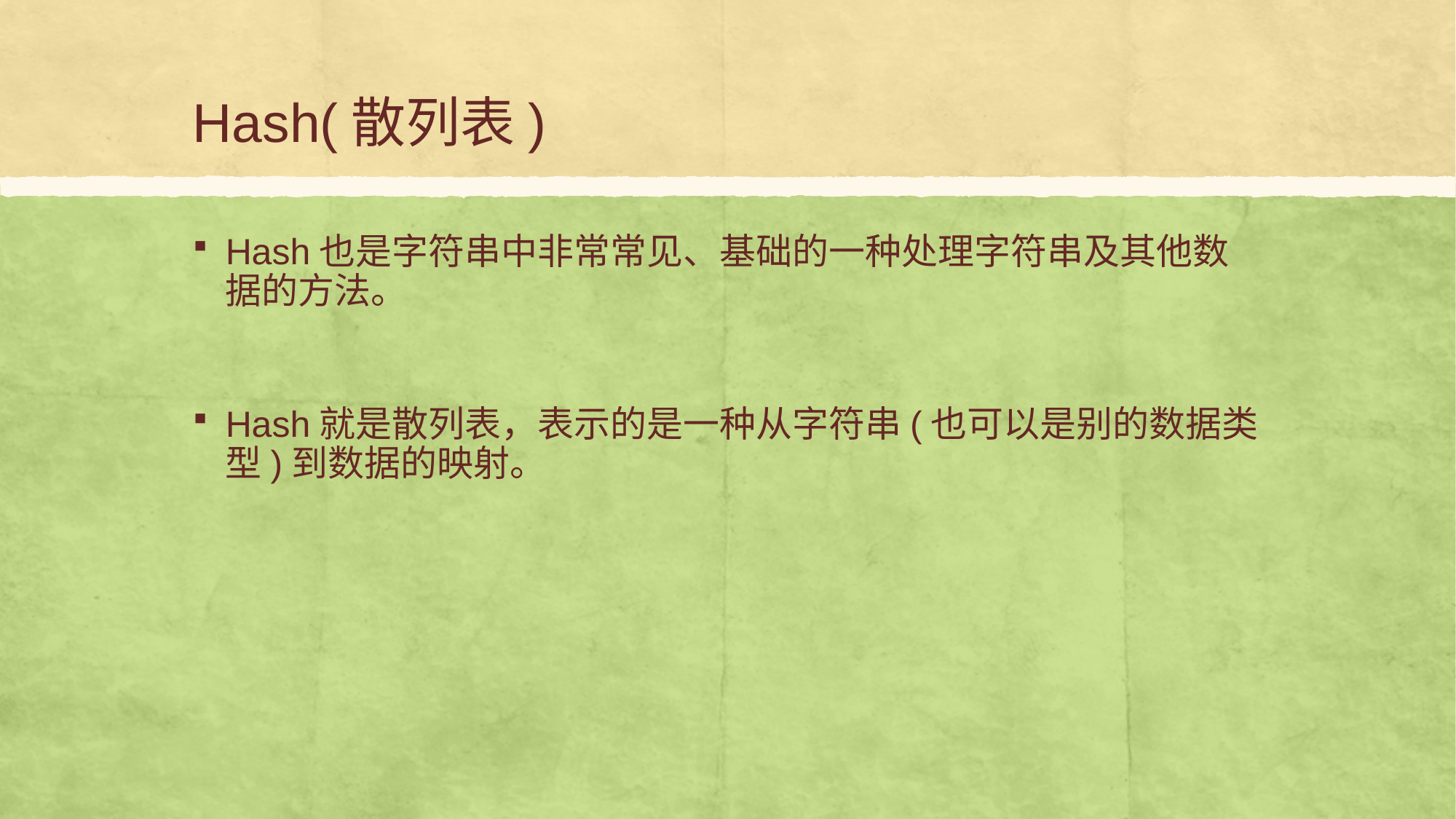

# Hash(散列表)
Hash也是字符串中非常常见、基础的一种处理字符串及其他数据的方法。

Hash就是散列表，表示的是一种从字符串(也可以是别的数据类型)到数据的映射。